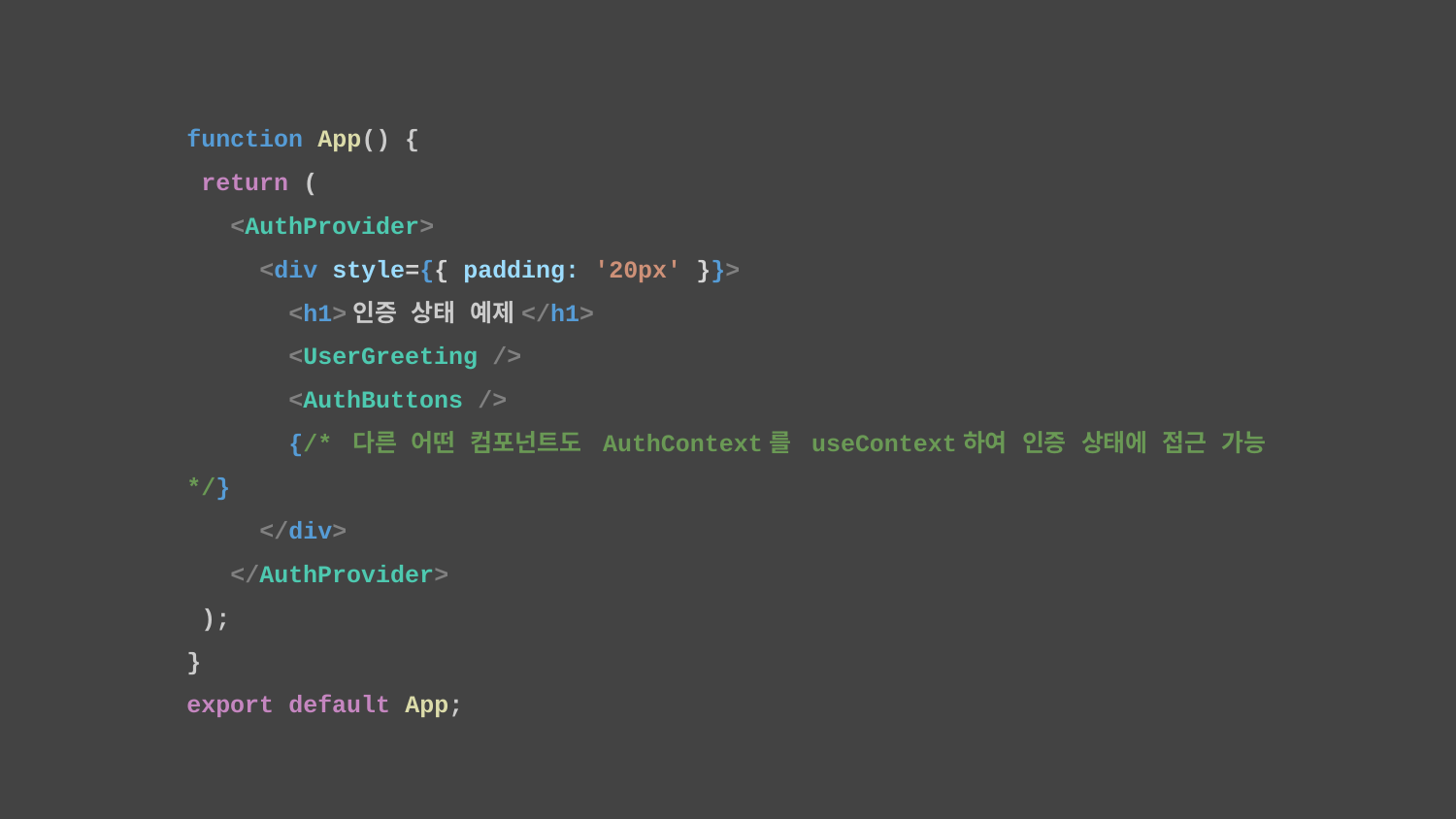

function App() {
 return (
   <AuthProvider>
     <div style={{ padding: '20px' }}>
       <h1>인증 상태 예제</h1>
       <UserGreeting />
       <AuthButtons />
       {/* 다른 어떤 컴포넌트도 AuthContext를 useContext하여 인증 상태에 접근 가능 */}
     </div>
   </AuthProvider>
 );
}
export default App;